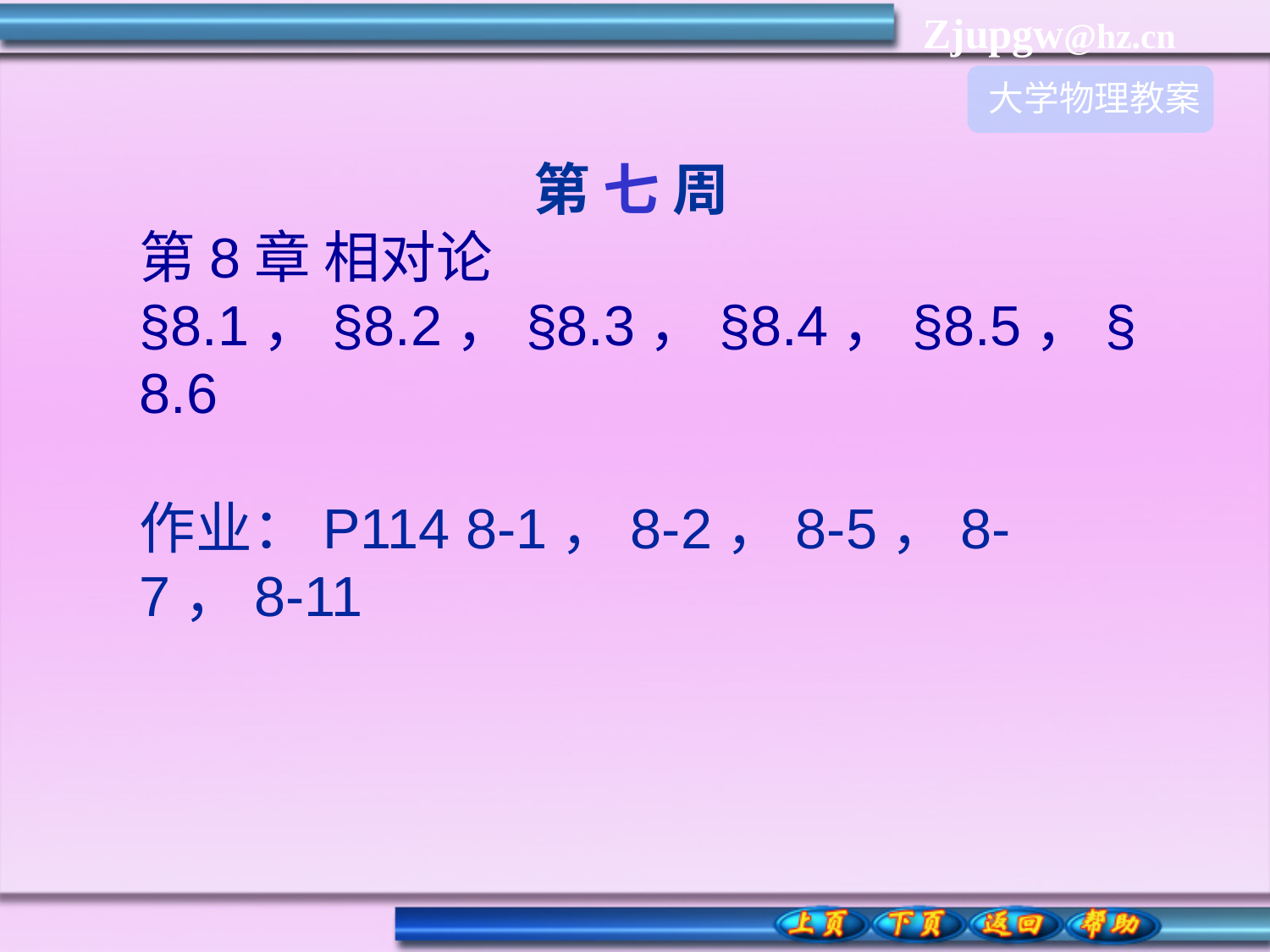

大学物理教案
第 七 周
第8章 相对论
§8.1，§8.2，§8.3，§8.4，§8.5，§8.6

作业：P114 8-1，8-2，8-5，8-7，8-11

# 1